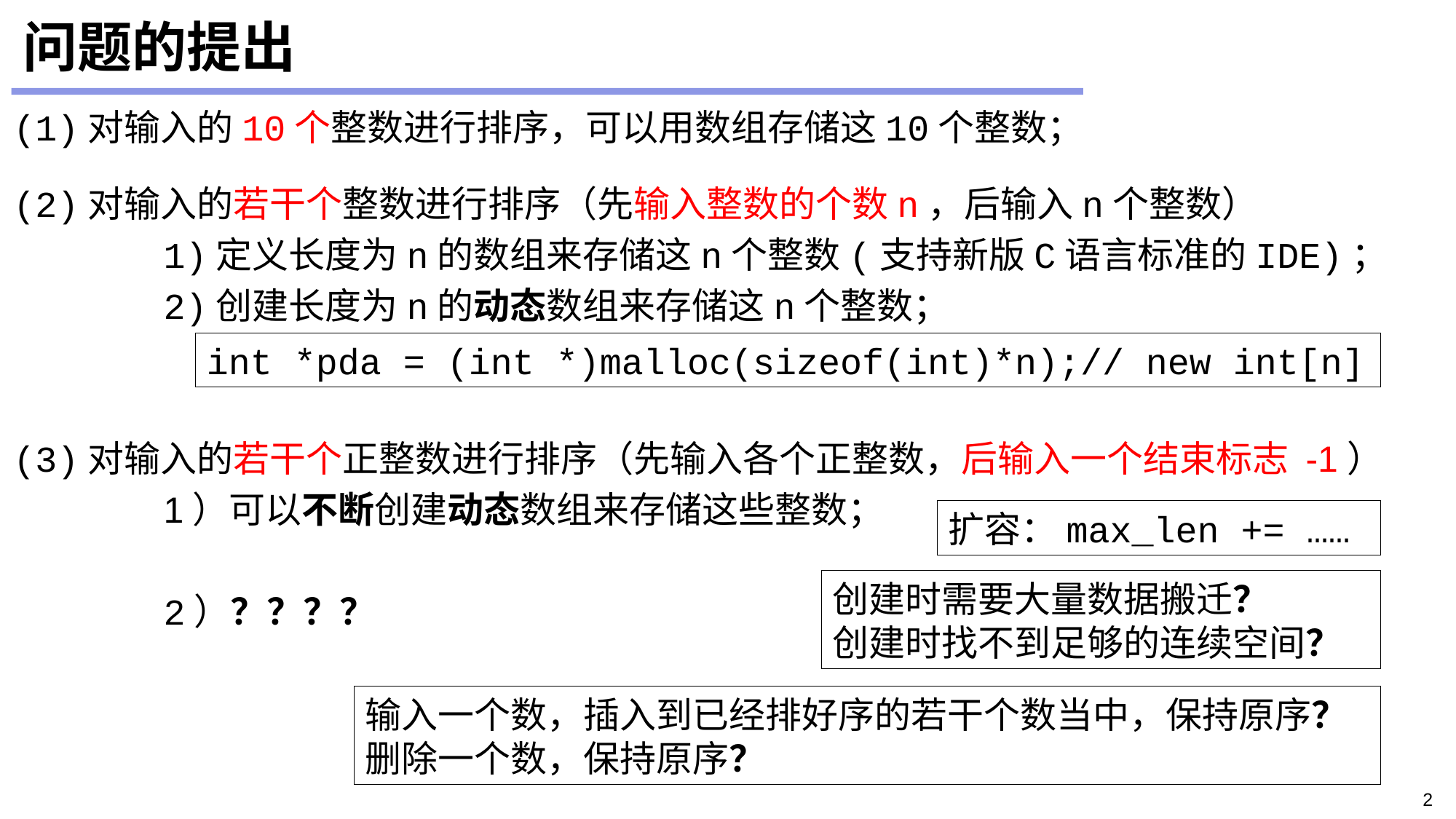

# 问题的提出
(1)对输入的10个整数进行排序，可以用数组存储这10个整数；

(2)对输入的若干个整数进行排序（先输入整数的个数n，后输入n个整数）
		1)定义长度为n的数组来存储这n个整数(支持新版C语言标准的IDE)；
		2)创建长度为n的动态数组来存储这n个整数；

(3)对输入的若干个正整数进行排序（先输入各个正整数，后输入一个结束标志 -1）
		1）可以不断创建动态数组来存储这些整数；

		2）？？？？

int *pda = (int *)malloc(sizeof(int)*n);// new int[n]
扩容：max_len += ……
创建时需要大量数据搬迁？
创建时找不到足够的连续空间？
输入一个数，插入到已经排好序的若干个数当中，保持原序？
删除一个数，保持原序？
2